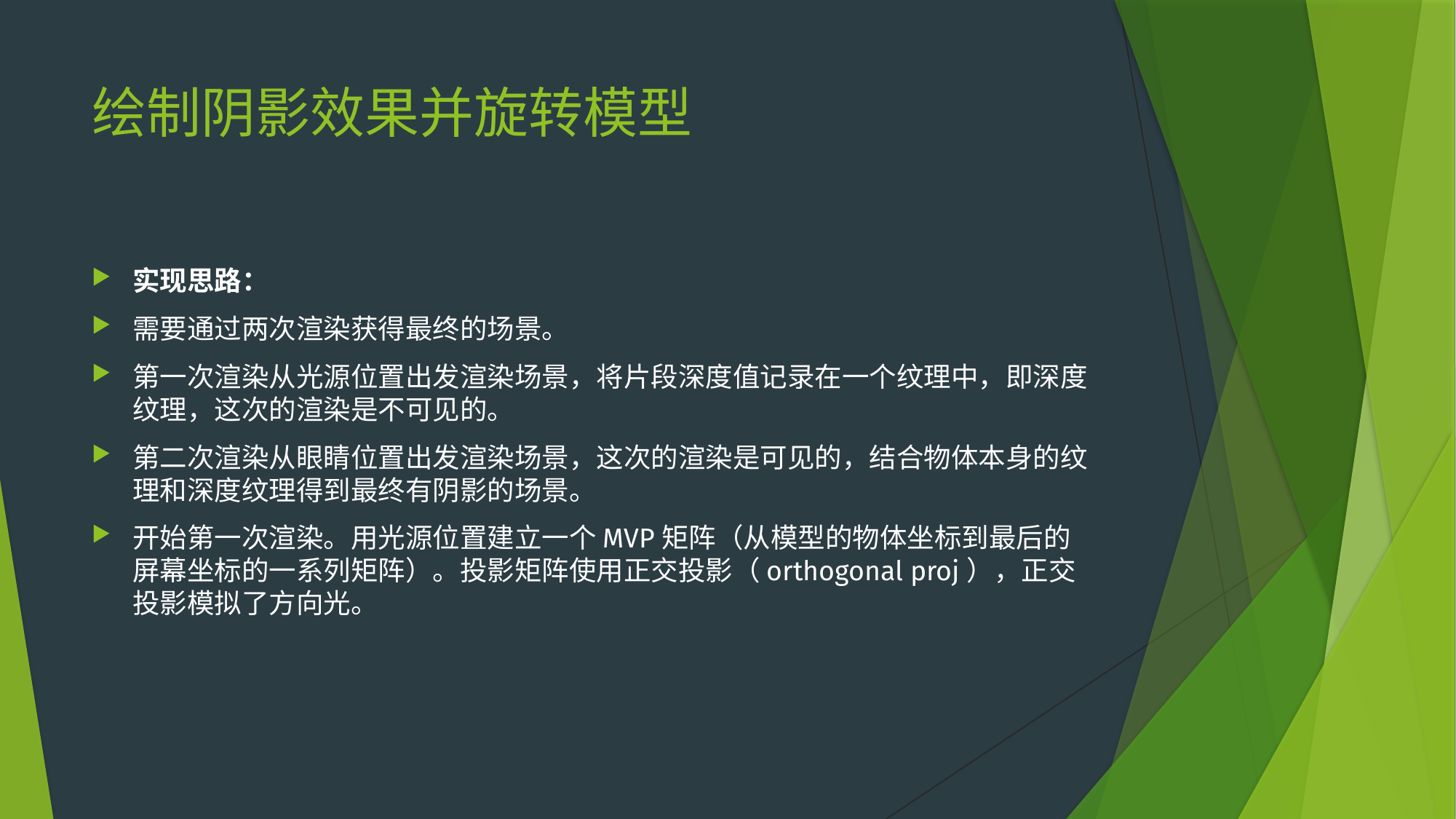

# 绘制阴影效果并旋转模型
实现思路：
需要通过两次渲染获得最终的场景。
第一次渲染从光源位置出发渲染场景，将片段深度值记录在一个纹理中，即深度纹理，这次的渲染是不可见的。
第二次渲染从眼睛位置出发渲染场景，这次的渲染是可见的，结合物体本身的纹理和深度纹理得到最终有阴影的场景。
开始第一次渲染。用光源位置建立一个MVP矩阵（从模型的物体坐标到最后的屏幕坐标的一系列矩阵）。投影矩阵使用正交投影（orthogonal proj），正交投影模拟了方向光。